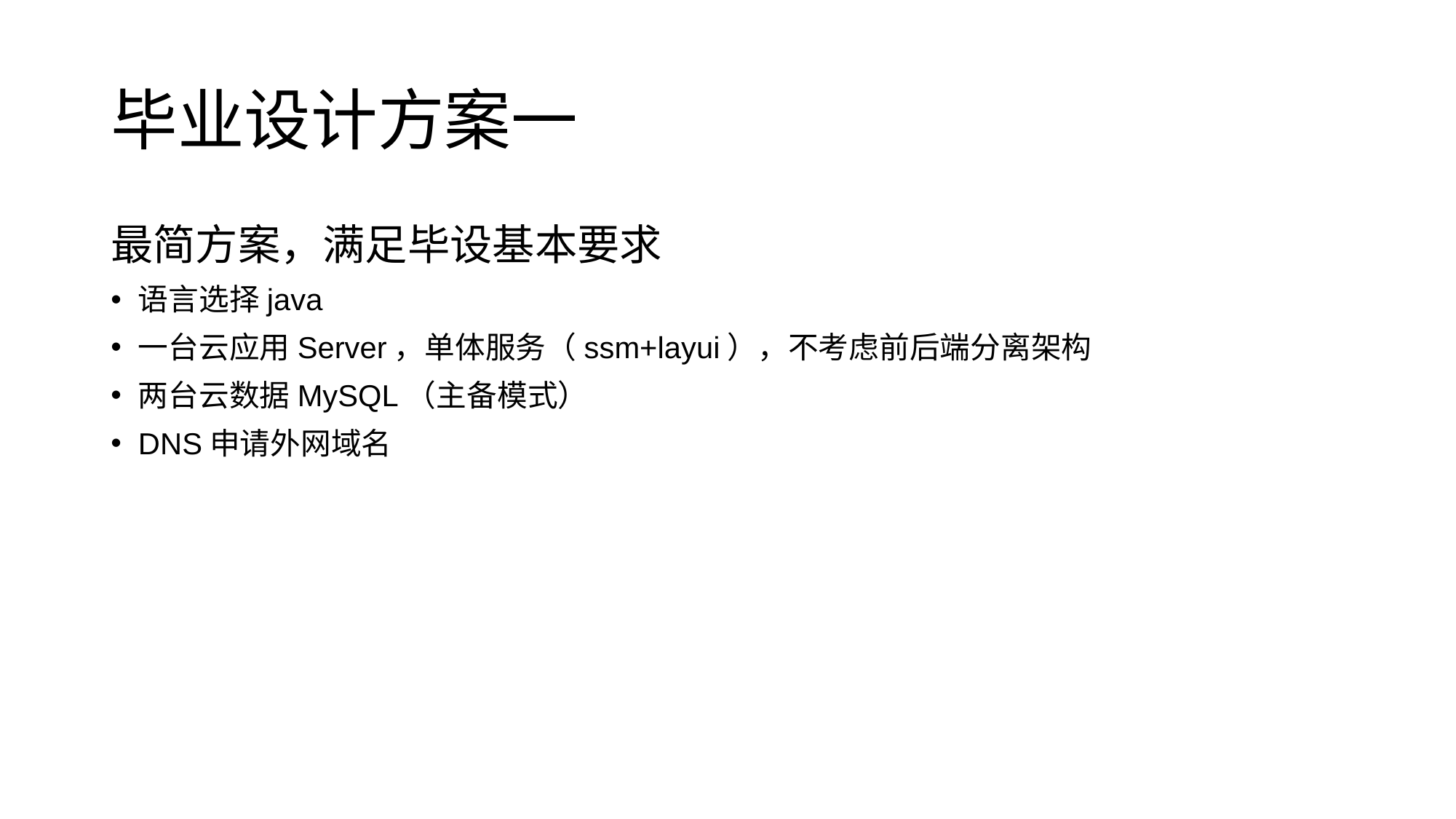

# 毕业设计方案一
最简方案，满足毕设基本要求
语言选择java
一台云应用Server，单体服务（ssm+layui），不考虑前后端分离架构
两台云数据MySQL（主备模式）
DNS申请外网域名